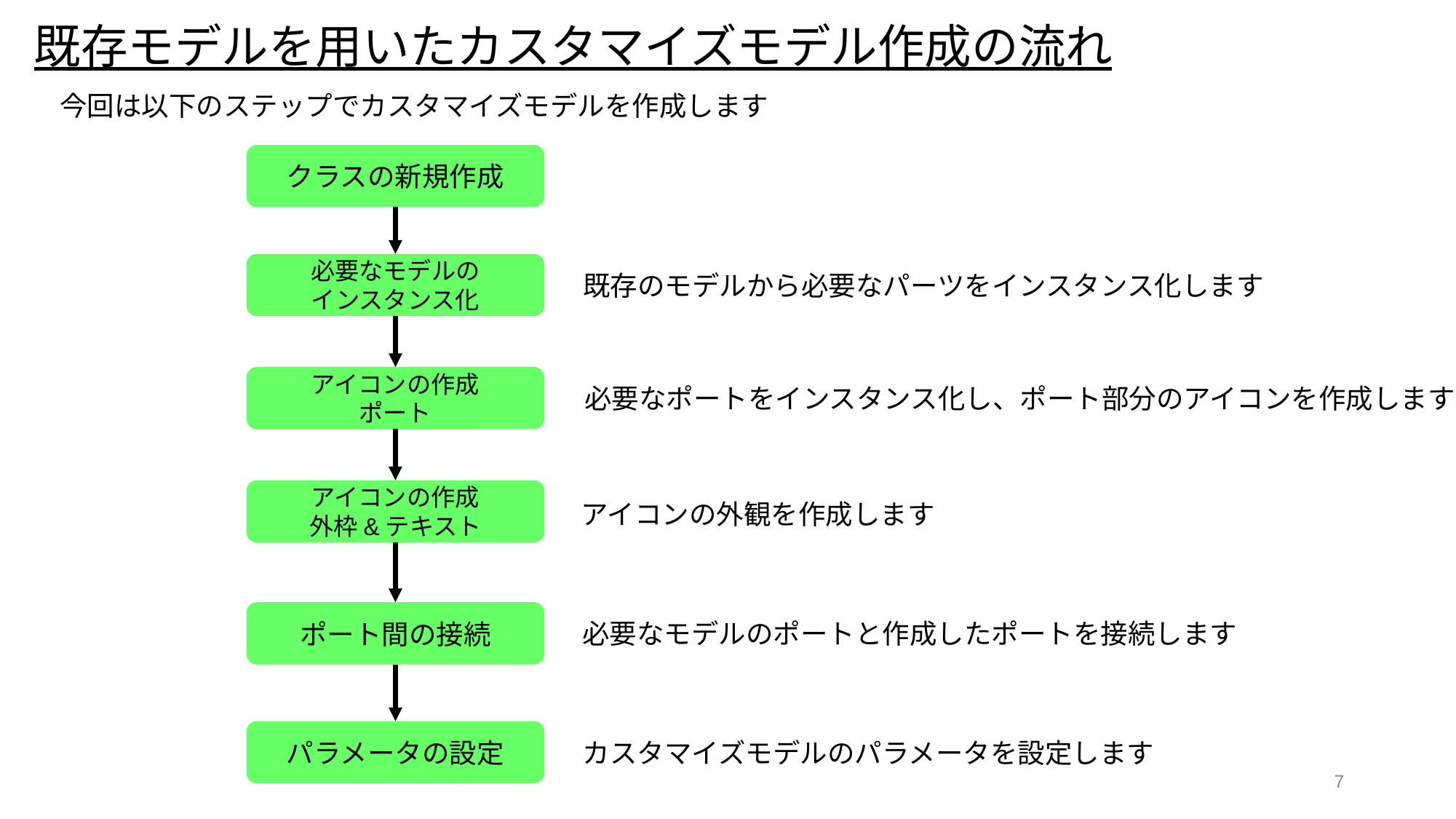

既存モデルを用いたカスタマイズモデル作成の流れ
今回は以下のステップでカスタマイズモデルを作成します
クラスの新規作成
必要なモデルの
インスタンス化
既存のモデルから必要なパーツをインスタンス化します
アイコンの作成
ポート
必要なポートをインスタンス化し、ポート部分のアイコンを作成します
アイコンの作成
外枠&テキスト
アイコンの外観を作成します
ポート間の接続
必要なモデルのポートと作成したポートを接続します
パラメータの設定
カスタマイズモデルのパラメータを設定します
7